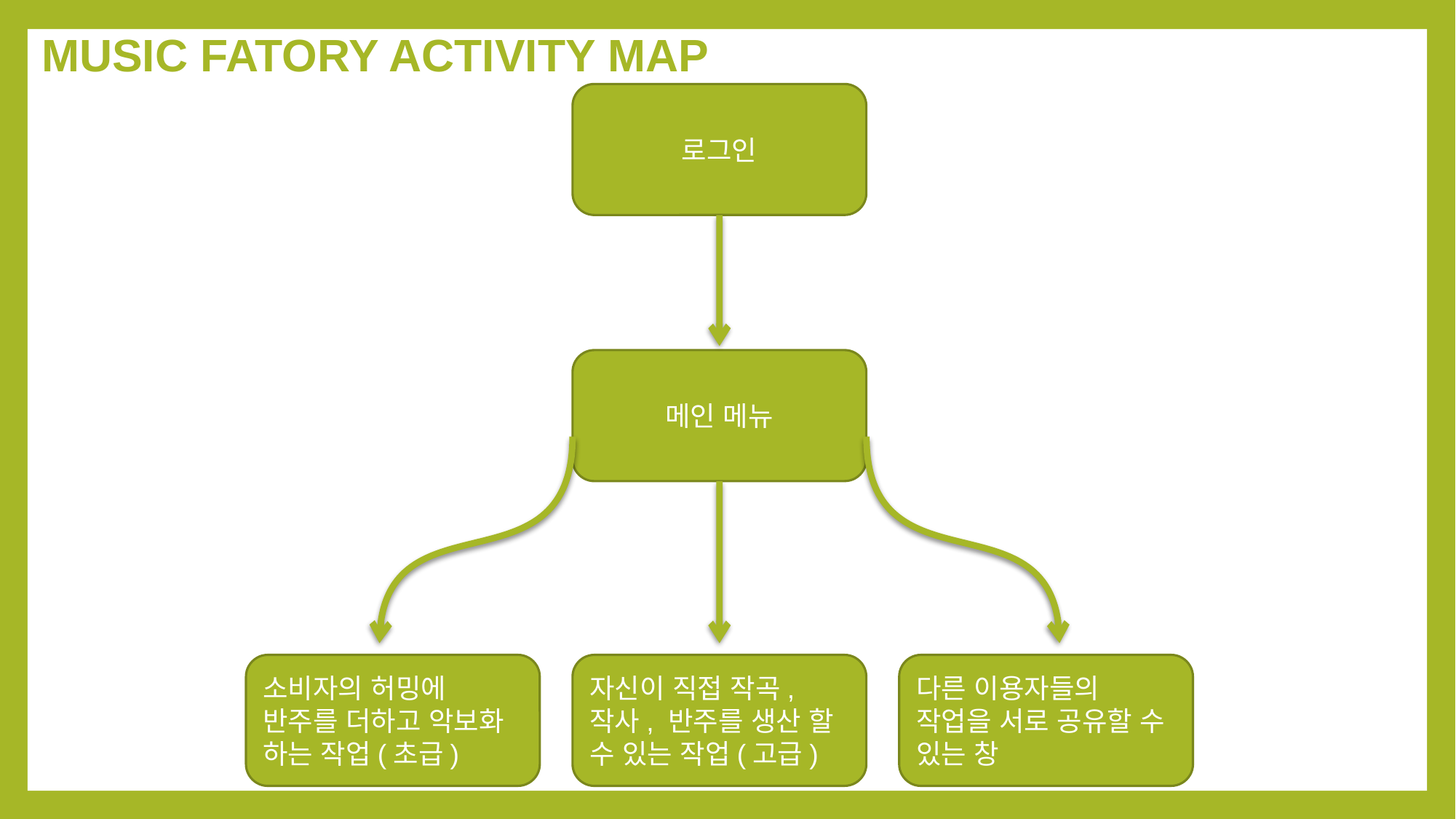

# MUSIC FATORY ACTIVITY MAP
로그인
메인 메뉴
소비자의 허밍에 반주를 더하고 악보화 하는 작업(초급)
자신이 직접 작곡, 작사, 반주를 생산 할 수 있는 작업(고급)
다른 이용자들의 작업을 서로 공유할 수 있는 창